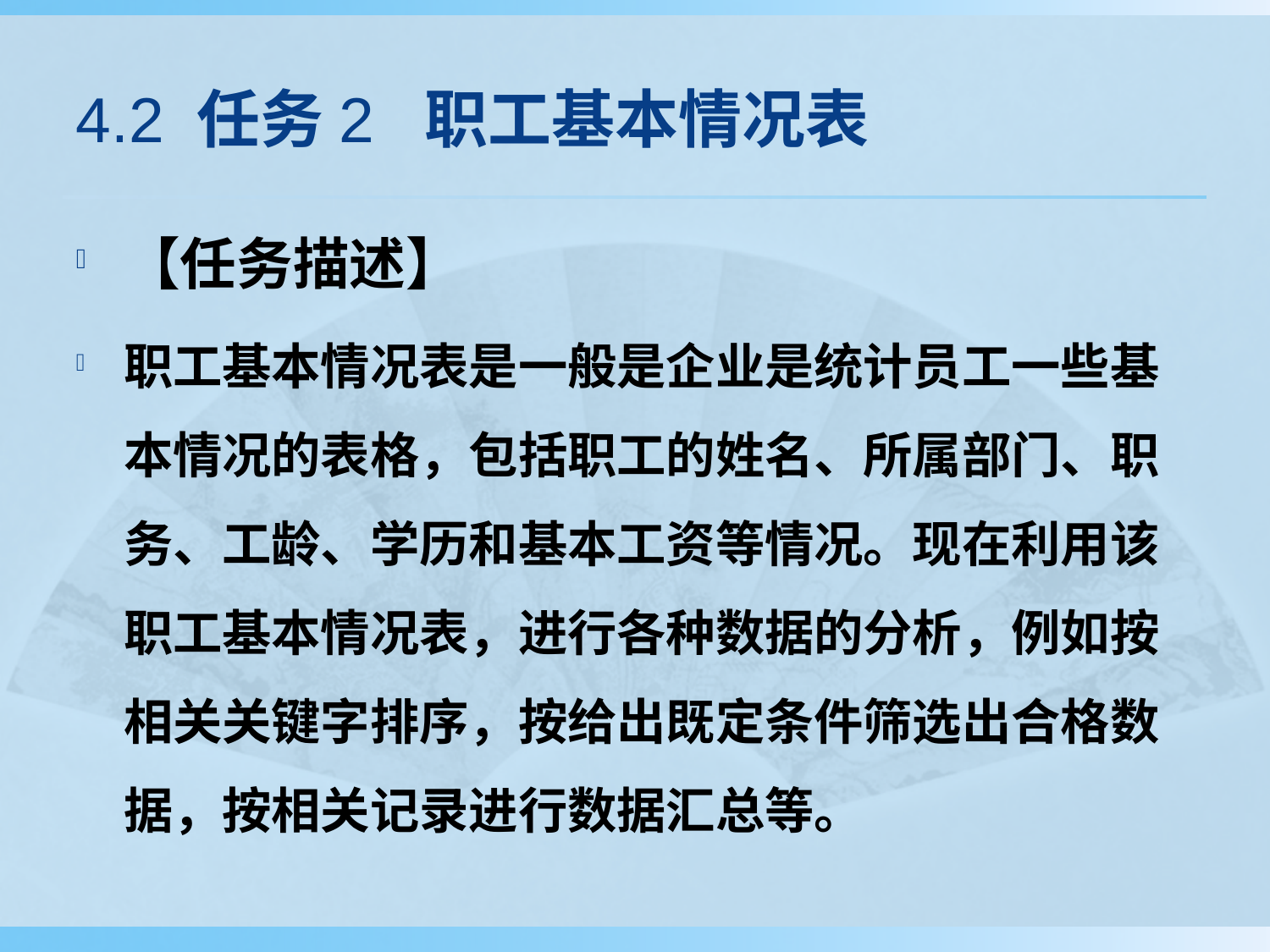

# 4.2 任务2  职工基本情况表
【任务描述】
职工基本情况表是一般是企业是统计员工一些基本情况的表格，包括职工的姓名、所属部门、职务、工龄、学历和基本工资等情况。现在利用该职工基本情况表，进行各种数据的分析，例如按相关关键字排序，按给出既定条件筛选出合格数据，按相关记录进行数据汇总等。